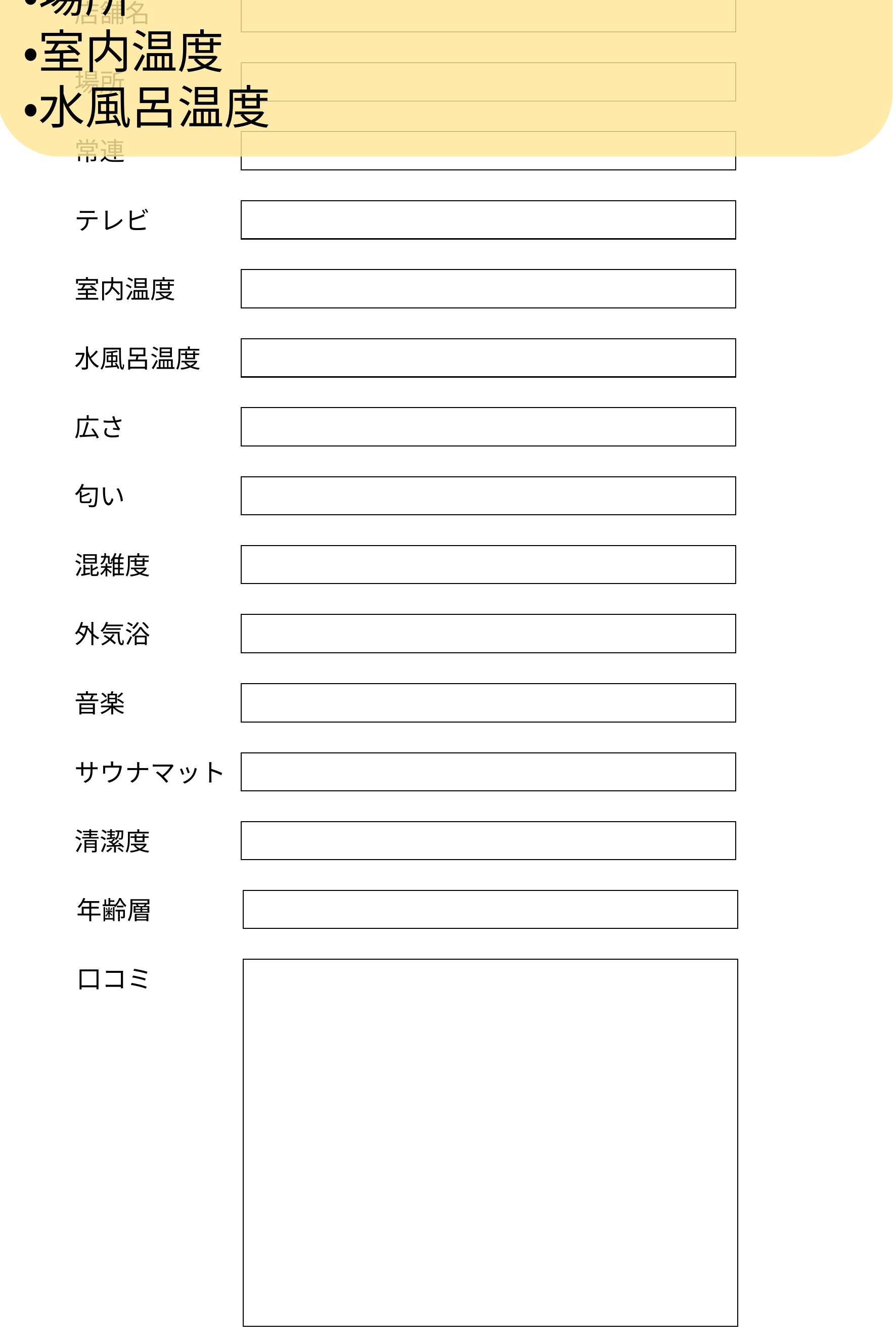

必須項目を入力ください

・店舗名
・場所
・室内温度
・水風呂温度
店舗口コミ
新規投稿入力フォーム
店舗名

場所

常連

テレビ

室内温度

水風呂温度

広さ

匂い

混雑度

外気浴

音楽

サウナマット

清潔度

年齢層

口コミ

戻る
投稿する